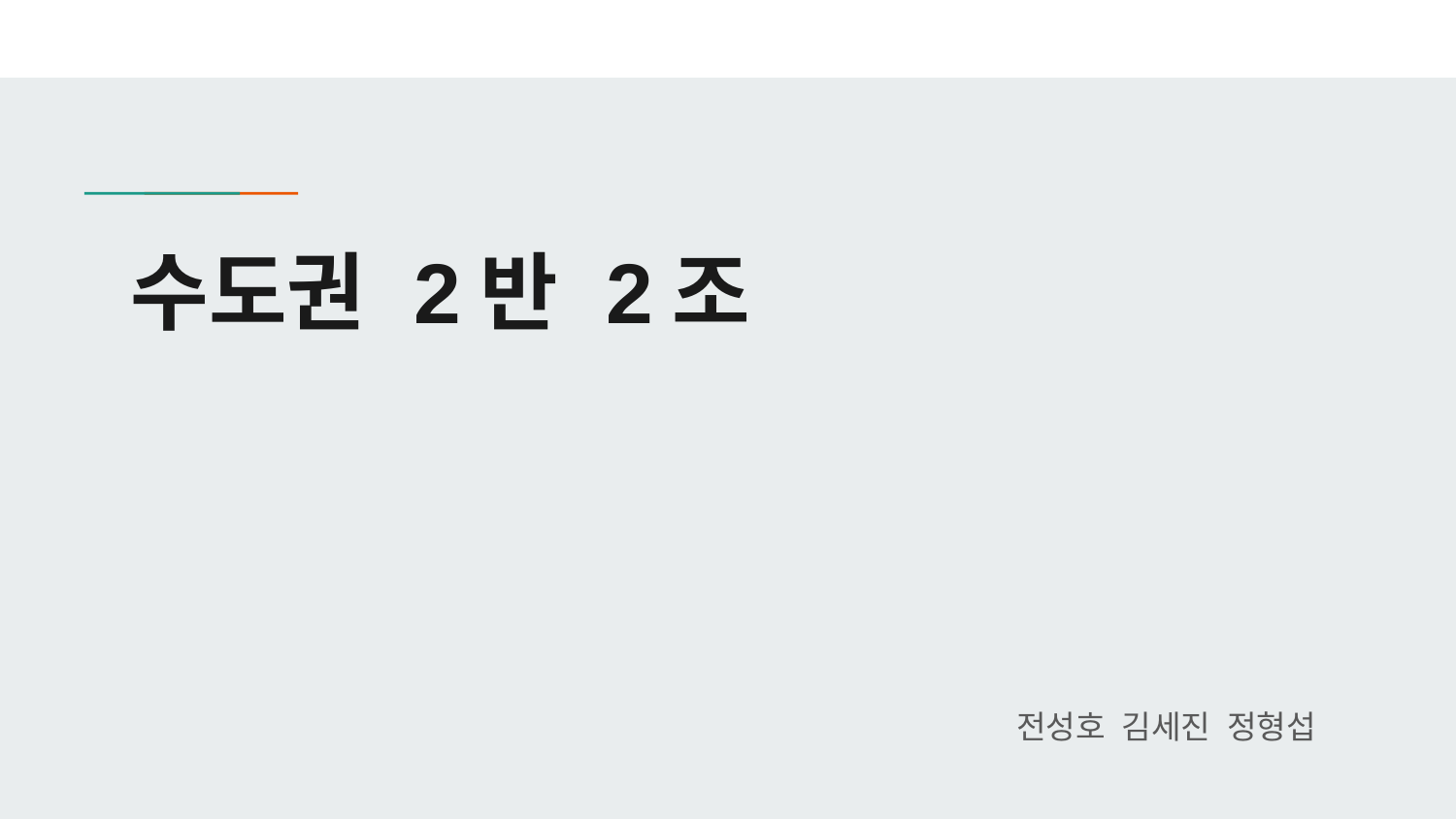

# 수도권 2반 2조
전성호  김세진  정형섭